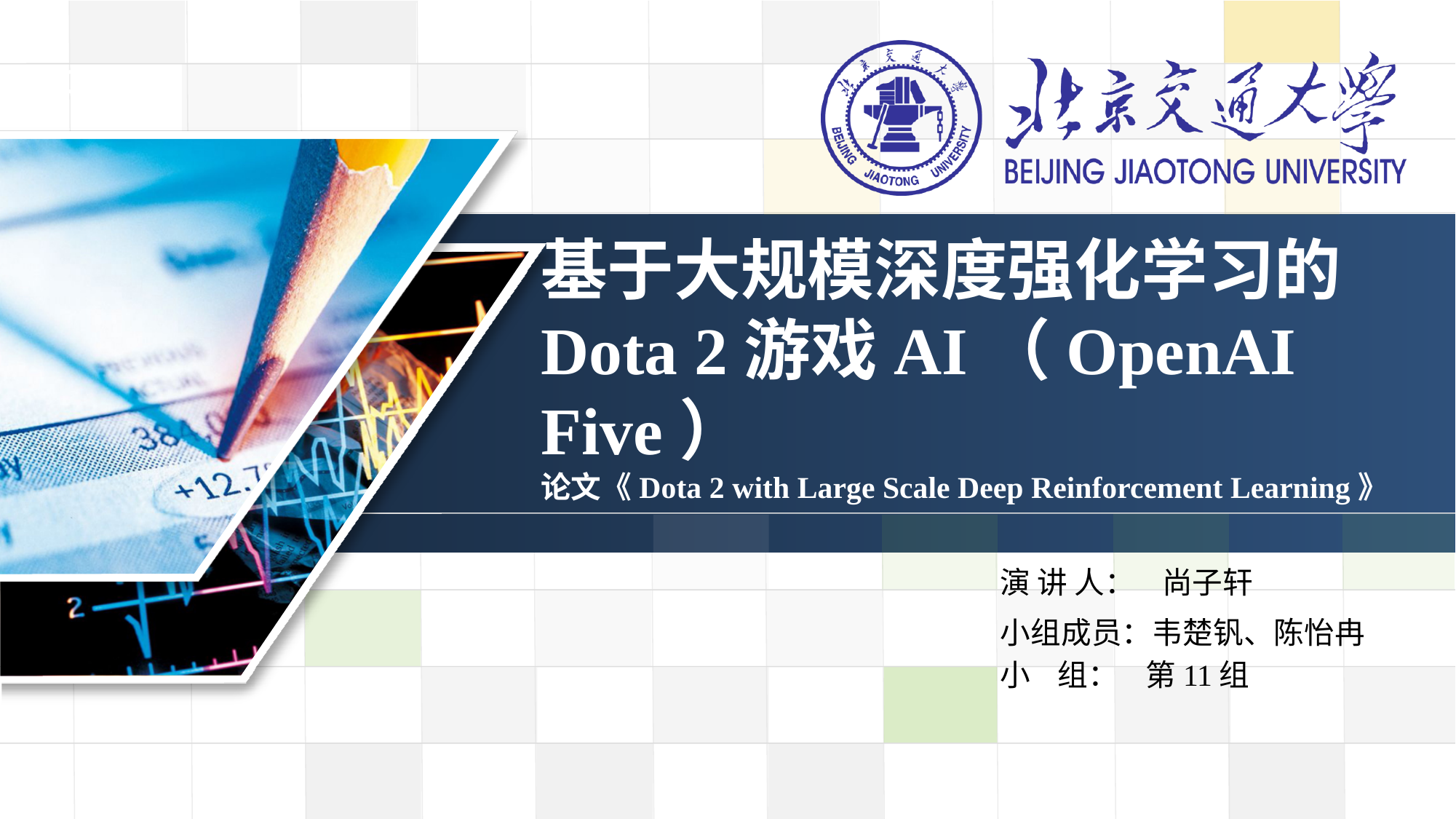

# 基于大规模深度强化学习的Dota 2游戏AI（OpenAI Five） 论文《Dota 2 with Large Scale Deep Reinforcement Learning》
演 讲 人：    尚子轩
小组成员：韦楚钒、陈怡冉
小    组：    第11组